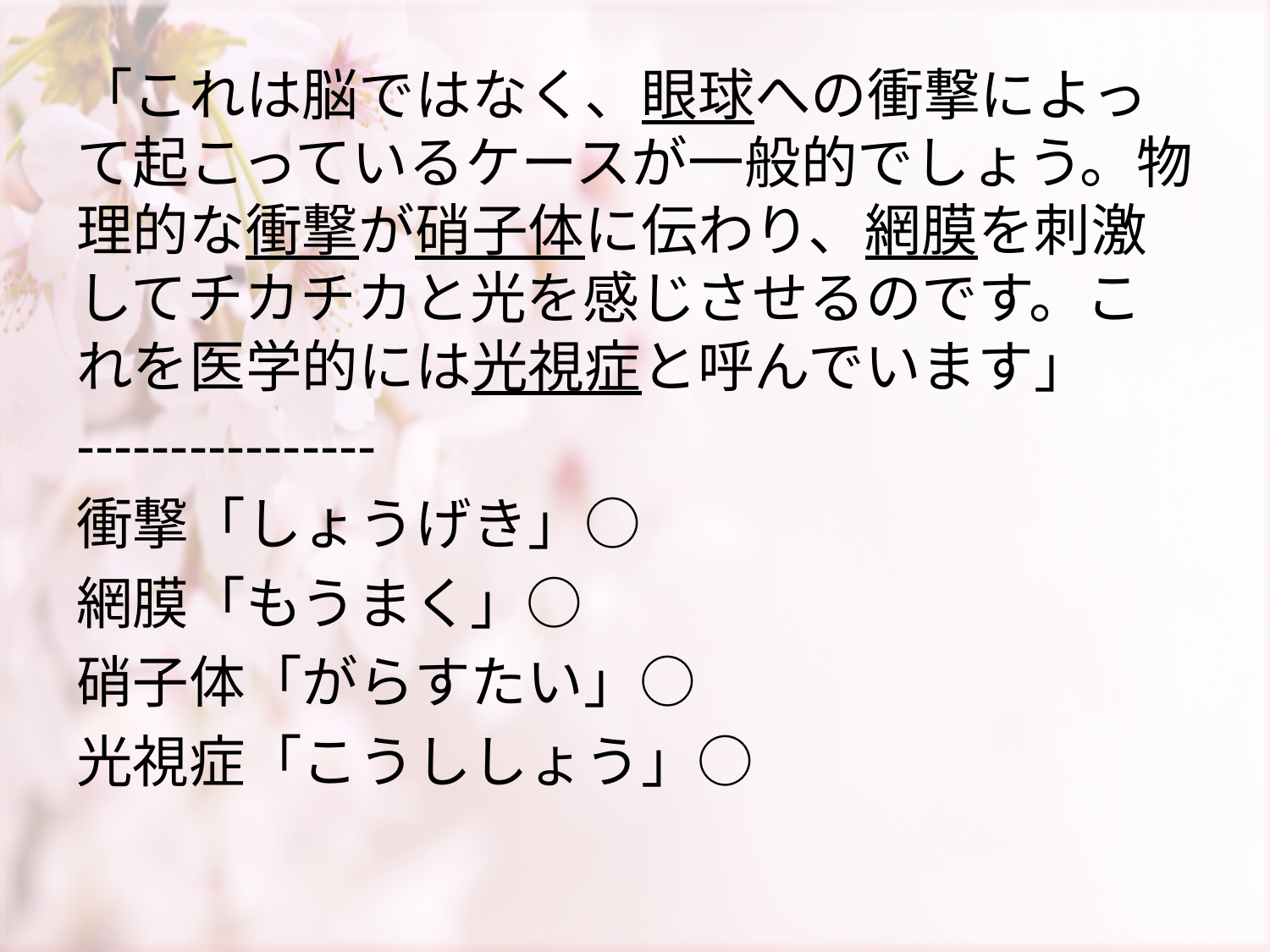

「これは脳ではなく、眼球への衝撃によって起こっているケースが一般的でしょう。物理的な衝撃が硝子体に伝わり、網膜を刺激してチカチカと光を感じさせるのです。これを医学的には光視症と呼んでいます」
----------------
衝撃「しょうげき」○
網膜「もうまく」○
硝子体「がらすたい」○
光視症「こうししょう」○